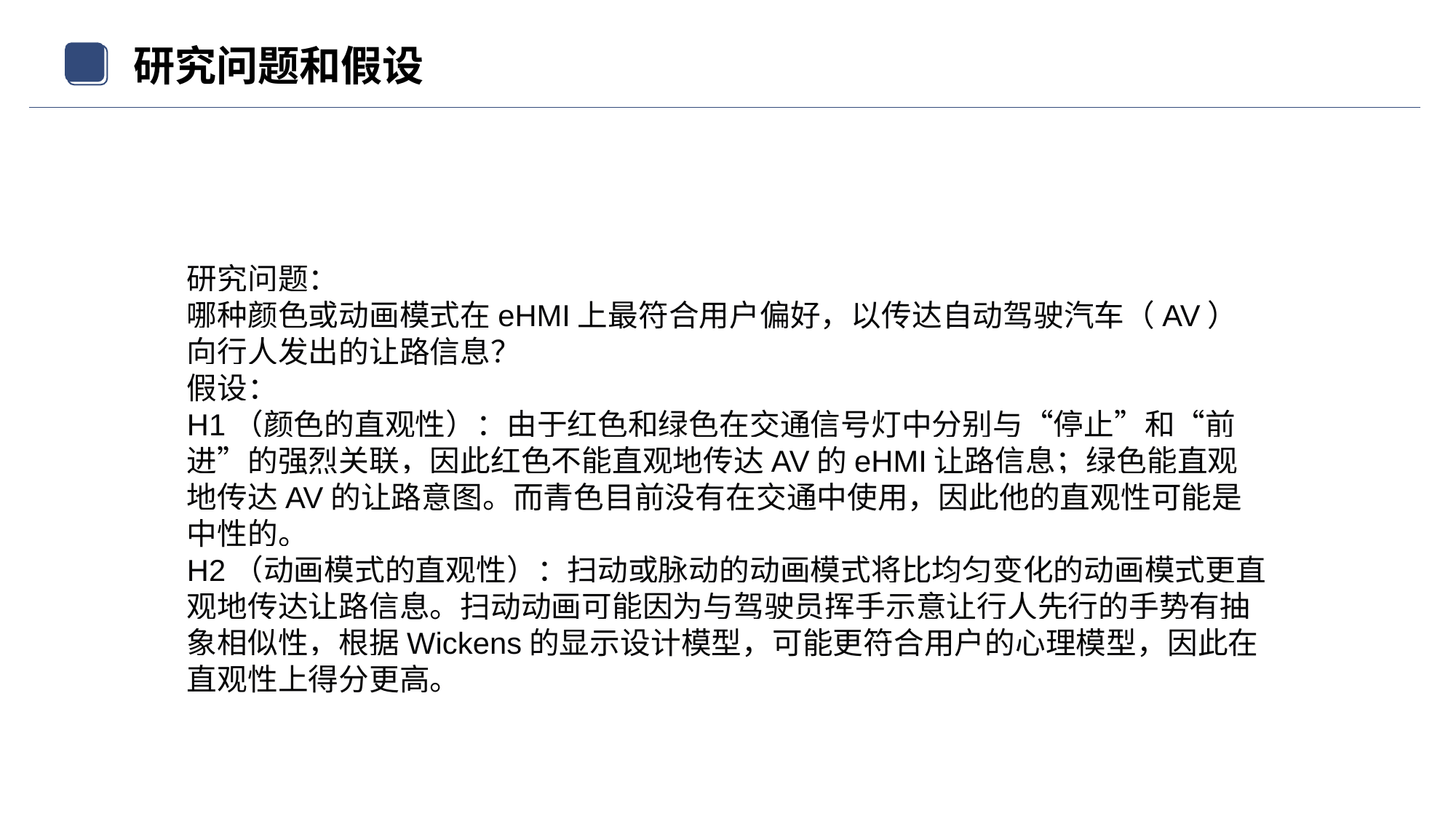

研究问题和假设
研究问题：
哪种颜色或动画模式在eHMI上最符合用户偏好，以传达自动驾驶汽车（AV）向行人发出的让路信息？
假设：
H1（颜色的直观性）：由于红色和绿色在交通信号灯中分别与“停止”和“前进”的强烈关联，因此红色不能直观地传达AV的eHMI让路信息；绿色能直观地传达AV的让路意图。而青色目前没有在交通中使用，因此他的直观性可能是中性的。
H2（动画模式的直观性）：扫动或脉动的动画模式将比均匀变化的动画模式更直观地传达让路信息。扫动动画可能因为与驾驶员挥手示意让行人先行的手势有抽象相似性，根据Wickens的显示设计模型，可能更符合用户的心理模型，因此在直观性上得分更高。